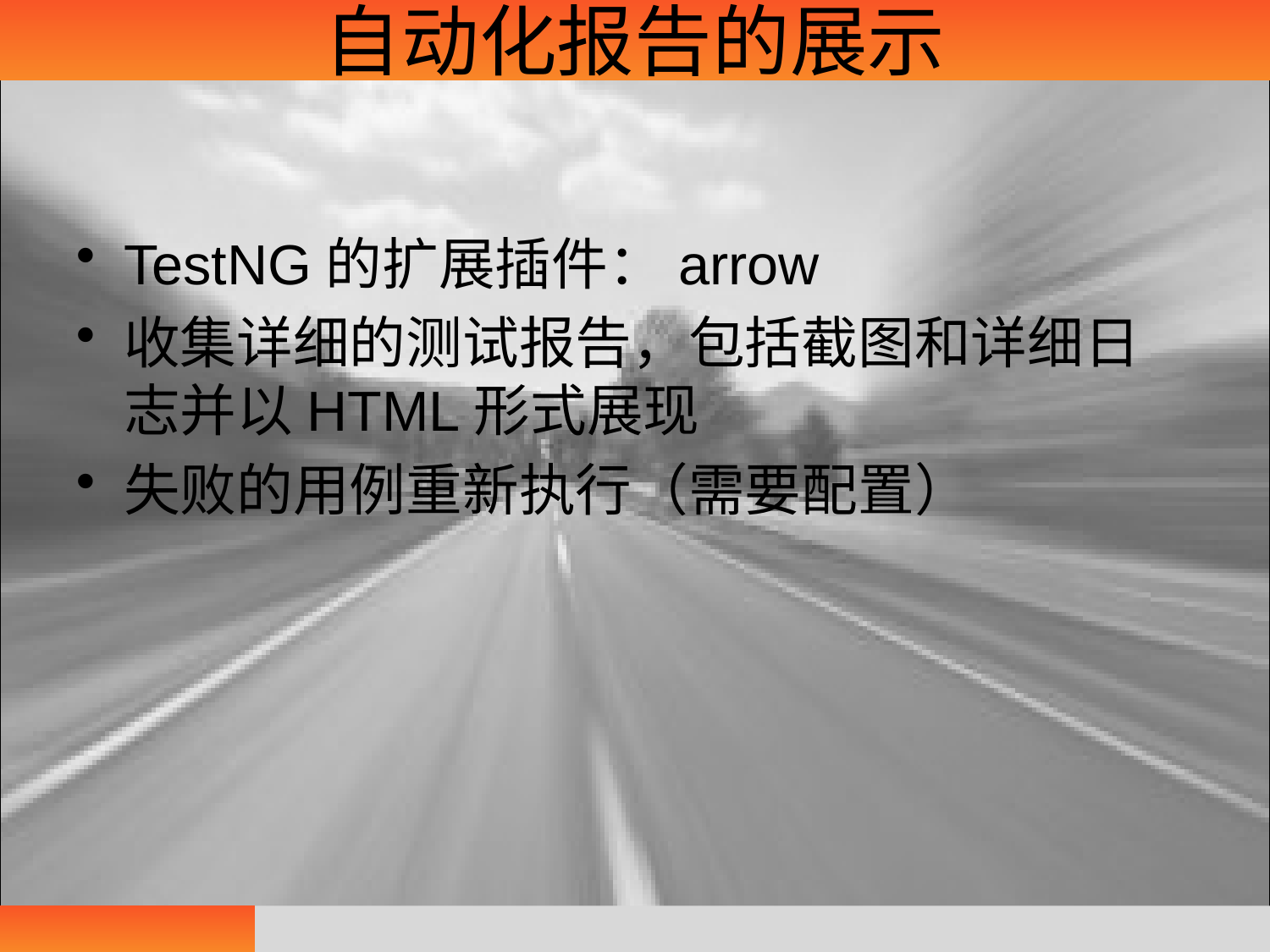

# 自动化报告的展示
TestNG的扩展插件：arrow
收集详细的测试报告，包括截图和详细日志并以HTML形式展现
失败的用例重新执行（需要配置）